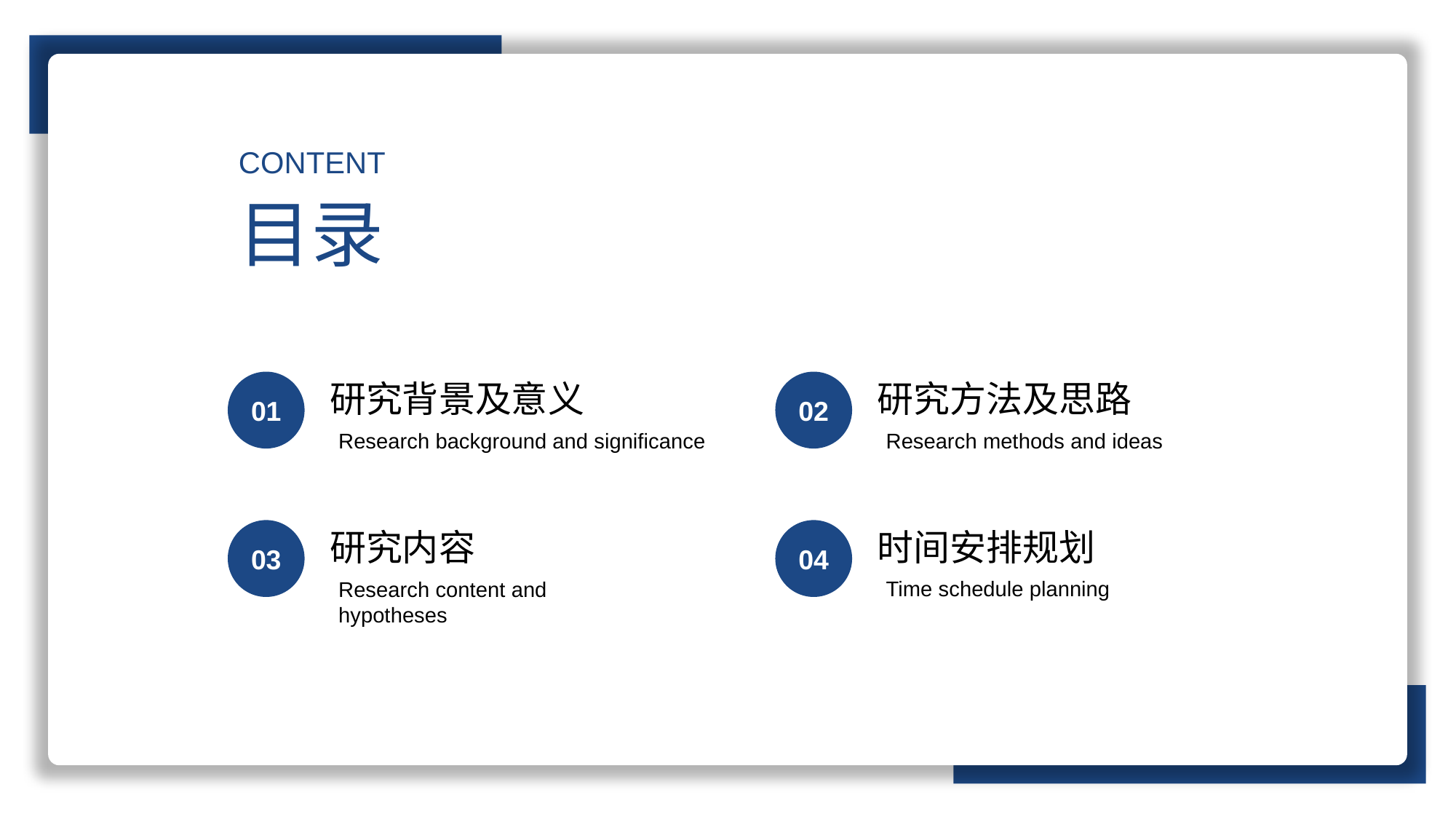

CONTENT
目录
研究背景及意义
研究方法及思路
01
02
Research background and significance
Research methods and ideas
研究内容
时间安排规划
03
04
Time schedule planning
Research content and hypotheses